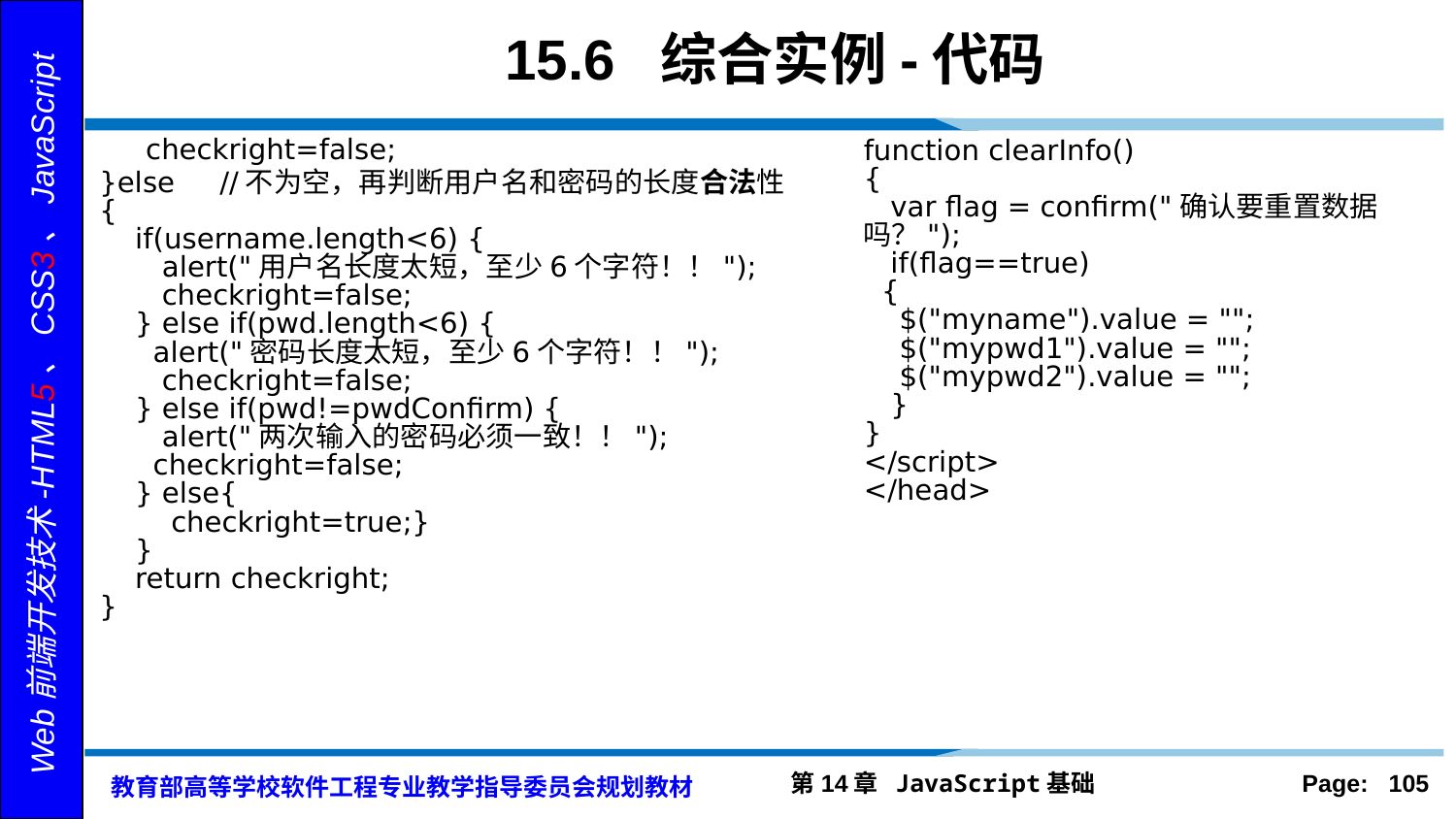

# 15.6  综合实例-代码
function clearInfo()
{
   var flag = confirm("确认要重置数据吗？");
   if(flag==true)
  {
    $("myname").value = "";
    $("mypwd1").value = "";
    $("mypwd2").value = "";
   }
}
</script>
</head>
   checkright=false;
}else     //不为空，再判断用户名和密码的长度合法性
{
    if(username.length<6) {
       alert("用户名长度太短，至少6个字符！！");
       checkright=false;
    } else if(pwd.length<6) {
      alert("密码长度太短，至少6个字符！！");
       checkright=false;
    } else if(pwd!=pwdConfirm) {
       alert("两次输入的密码必须一致！！");
      checkright=false;
    } else{
        checkright=true;}
    }
    return checkright;
}